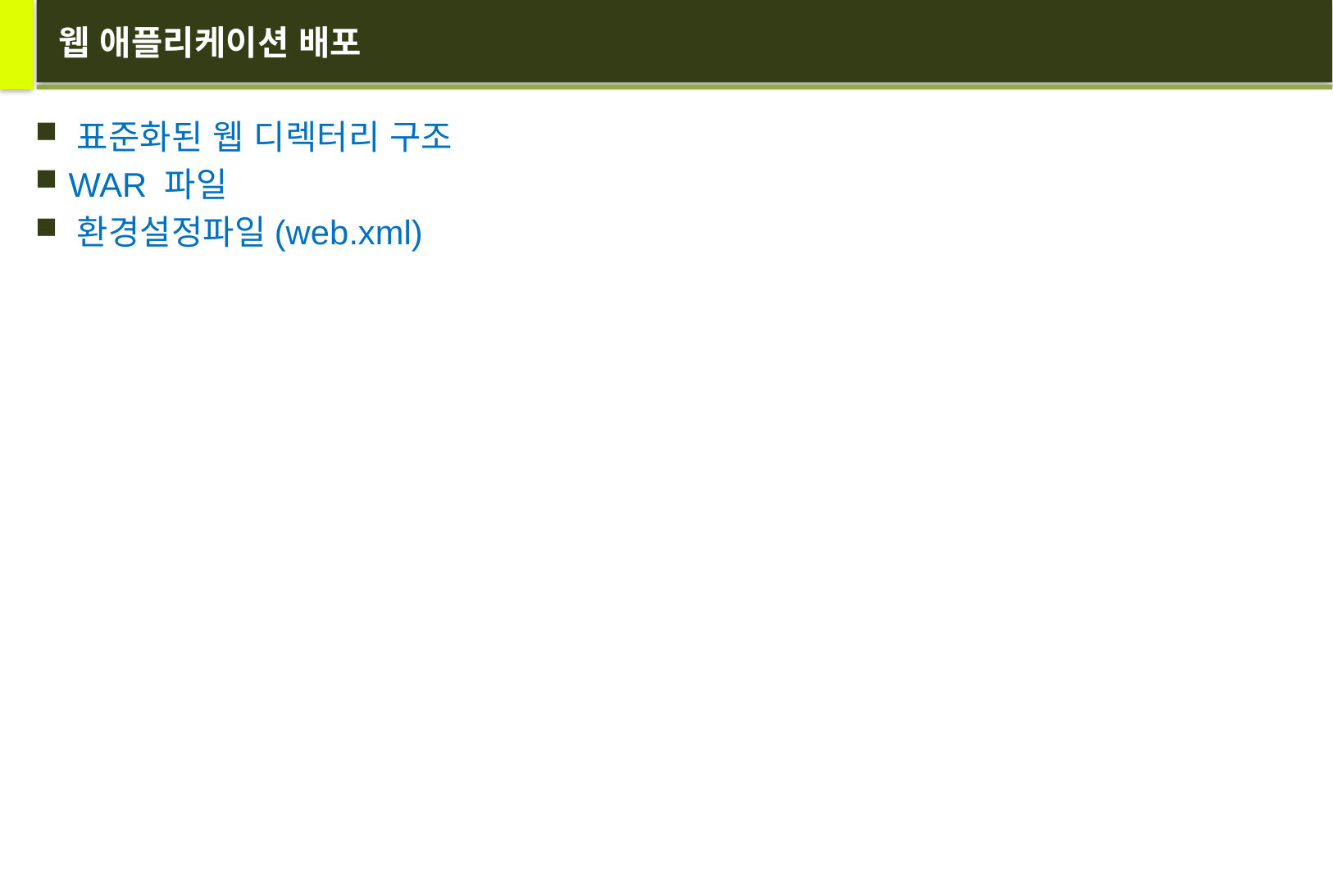

# 웹 애플리케이션 배포
 표준화된 웹 디렉터리 구조
 WAR 파일
 환경설정파일(web.xml)